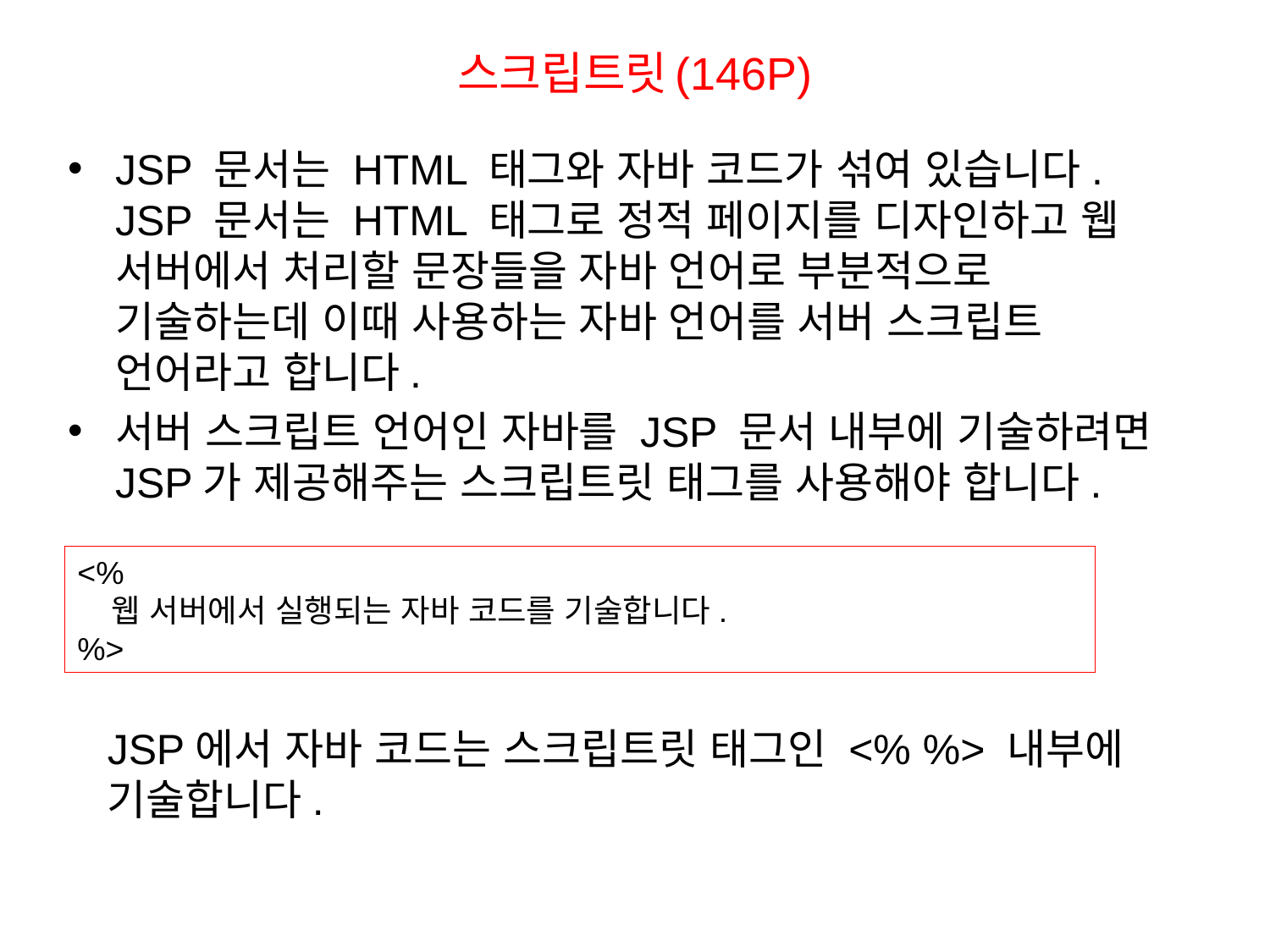

# 스크립트릿(146P)
JSP 문서는 HTML 태그와 자바 코드가 섞여 있습니다. JSP 문서는 HTML 태그로 정적 페이지를 디자인하고 웹 서버에서 처리할 문장들을 자바 언어로 부분적으로 기술하는데 이때 사용하는 자바 언어를 서버 스크립트 언어라고 합니다.
서버 스크립트 언어인 자바를 JSP 문서 내부에 기술하려면 JSP가 제공해주는 스크립트릿 태그를 사용해야 합니다.

<%
   웹 서버에서 실행되는 자바 코드를 기술합니다.
%>
JSP에서 자바 코드는 스크립트릿 태그인 <% %> 내부에 기술합니다.